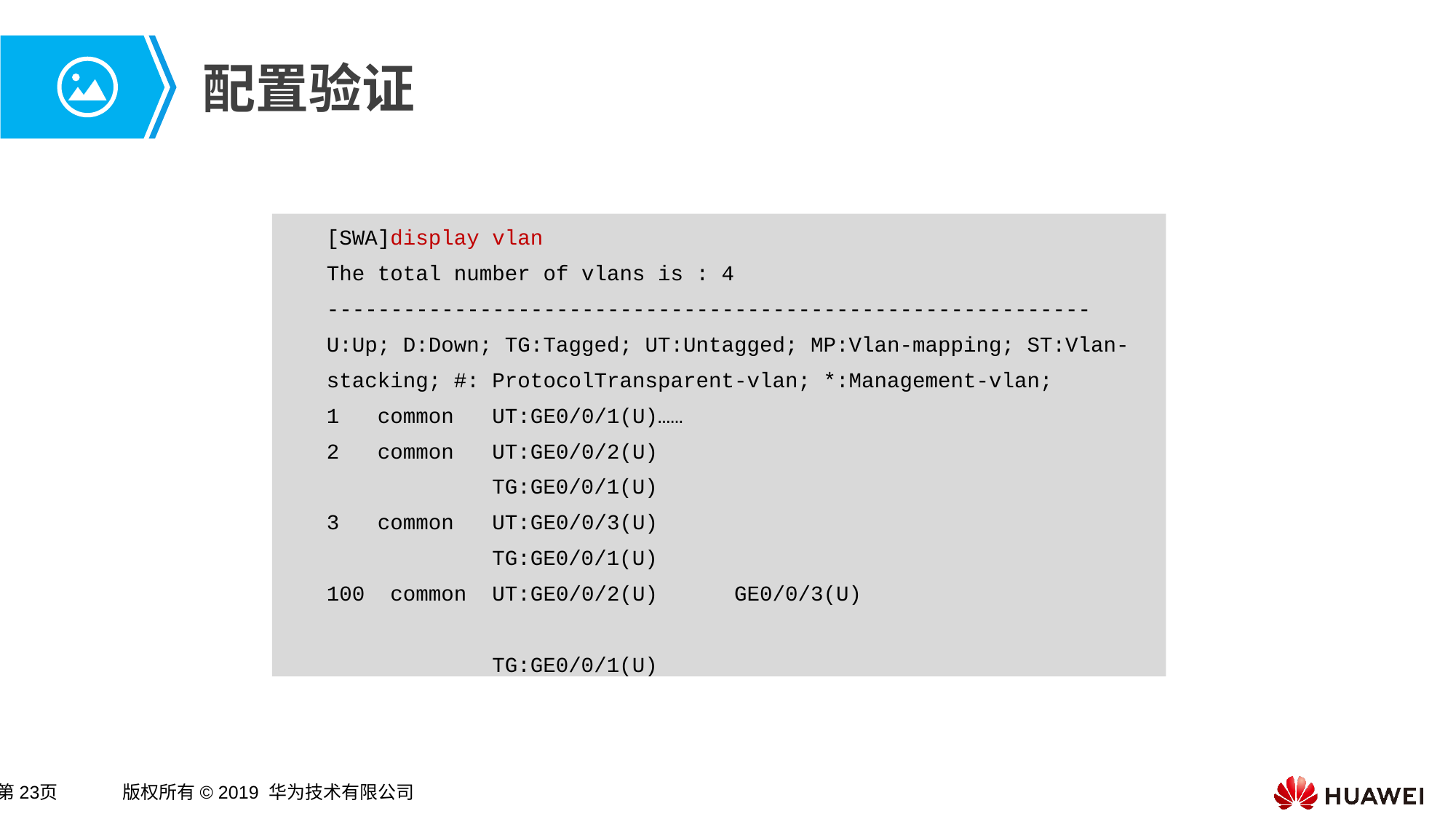

# 配置验证
[SWA]display vlan
The total number of vlans is : 4
------------------------------------------------------------
U:Up; D:Down; TG:Tagged; UT:Untagged; MP:Vlan-mapping; ST:Vlan-stacking; #: ProtocolTransparent-vlan; *:Management-vlan;
1   common   UT:GE0/0/1(U)……
2   common   UT:GE0/0/2(U)
             TG:GE0/0/1(U)
3   common   UT:GE0/0/3(U)
             TG:GE0/0/1(U)
100  common  UT:GE0/0/2(U)      GE0/0/3(U)
             TG:GE0/0/1(U)